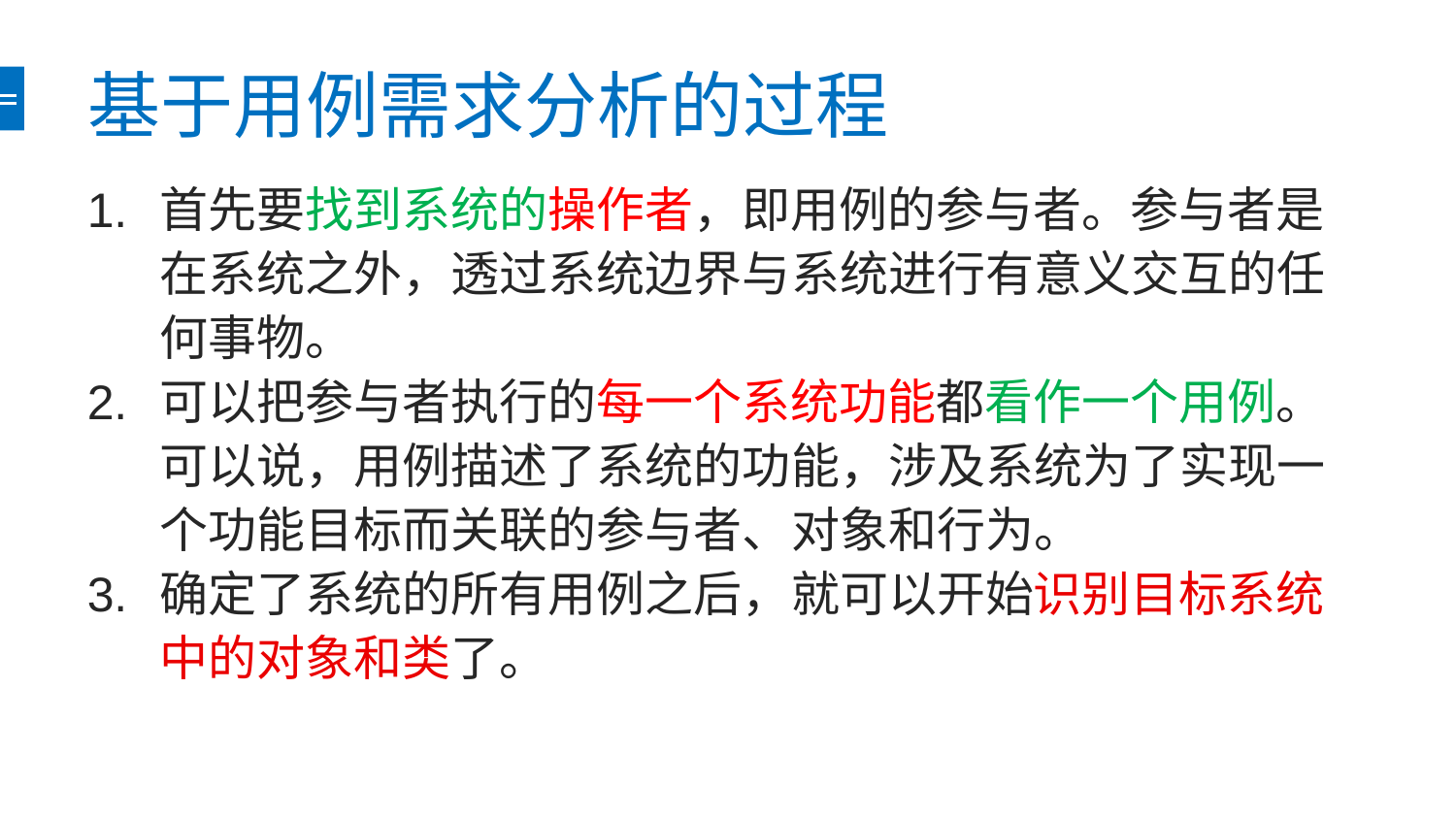

# 基于用例需求分析的过程
首先要找到系统的操作者，即用例的参与者。参与者是在系统之外，透过系统边界与系统进行有意义交互的任何事物。
可以把参与者执行的每一个系统功能都看作一个用例。可以说，用例描述了系统的功能，涉及系统为了实现一个功能目标而关联的参与者、对象和行为。
确定了系统的所有用例之后，就可以开始识别目标系统中的对象和类了。